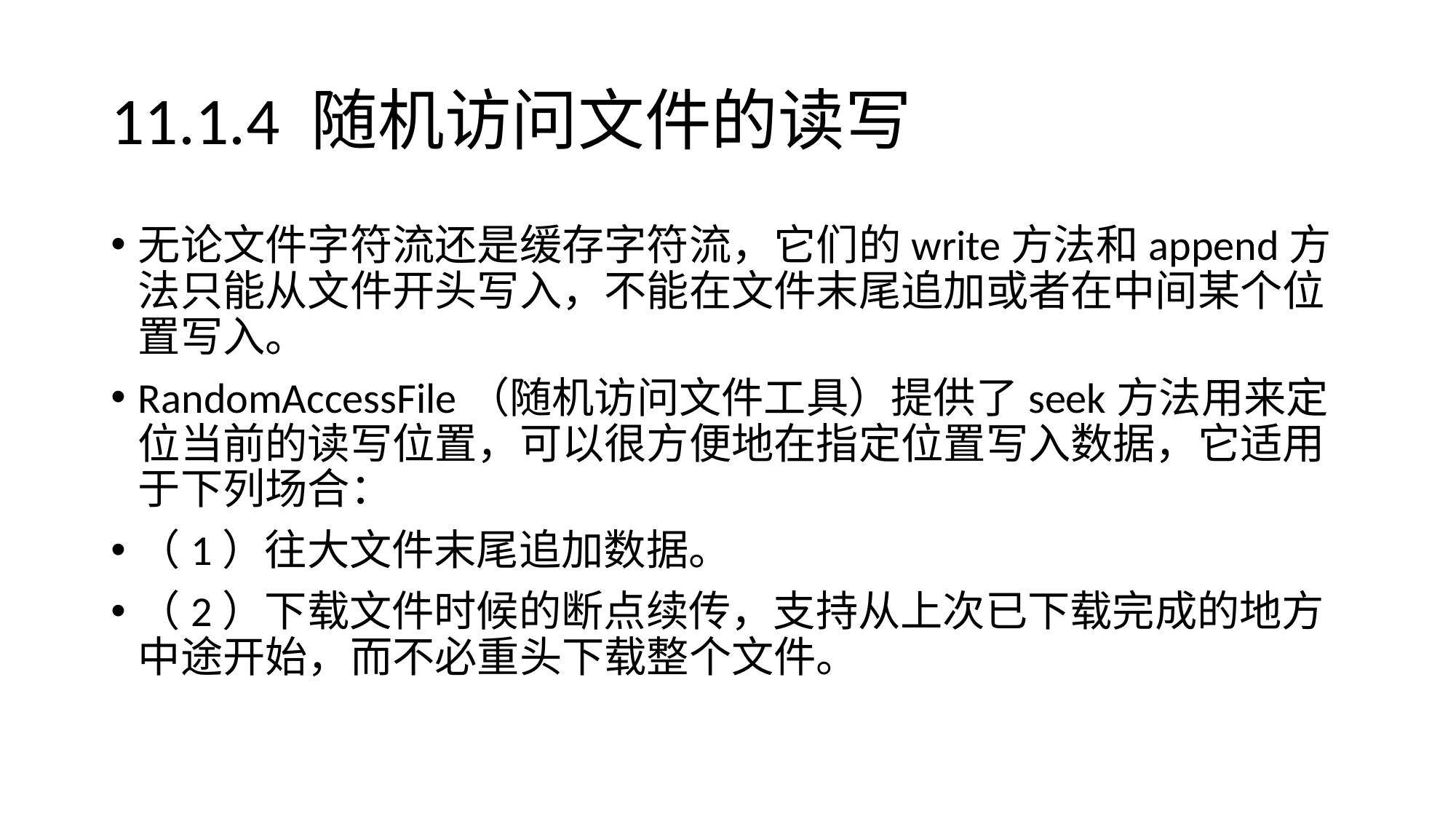

# 11.1.4 随机访问文件的读写
无论文件字符流还是缓存字符流，它们的write方法和append方法只能从文件开头写入，不能在文件末尾追加或者在中间某个位置写入。
RandomAccessFile（随机访问文件工具）提供了seek方法用来定位当前的读写位置，可以很方便地在指定位置写入数据，它适用于下列场合：
（1）往大文件末尾追加数据。
（2）下载文件时候的断点续传，支持从上次已下载完成的地方中途开始，而不必重头下载整个文件。